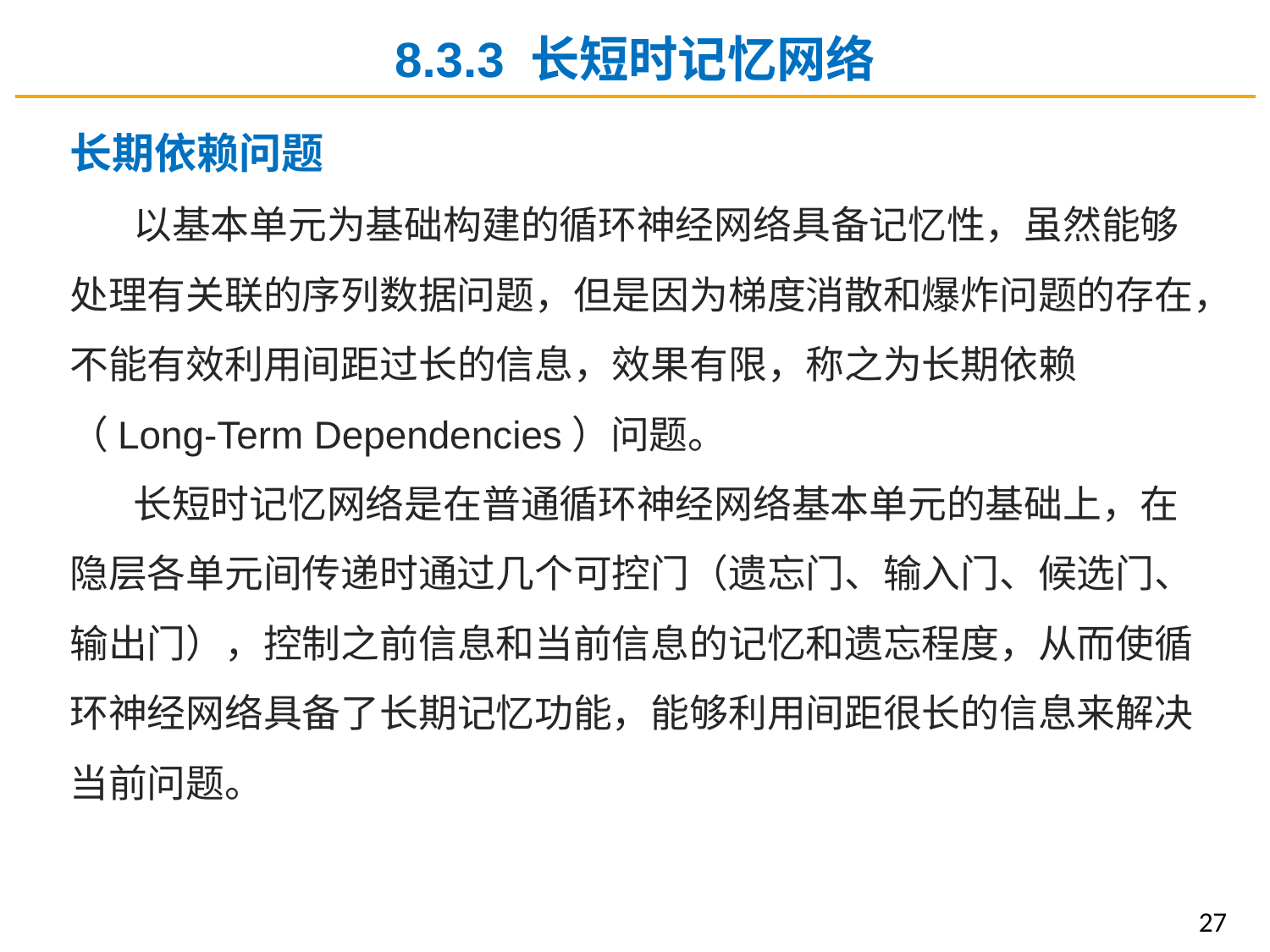

8.3.3 长短时记忆网络
长期依赖问题
以基本单元为基础构建的循环神经网络具备记忆性，虽然能够处理有关联的序列数据问题，但是因为梯度消散和爆炸问题的存在，不能有效利用间距过长的信息，效果有限，称之为长期依赖（Long-Term Dependencies）问题。
长短时记忆网络是在普通循环神经网络基本单元的基础上，在隐层各单元间传递时通过几个可控门（遗忘门、输入门、候选门、输出门），控制之前信息和当前信息的记忆和遗忘程度，从而使循环神经网络具备了长期记忆功能，能够利用间距很长的信息来解决当前问题。
27